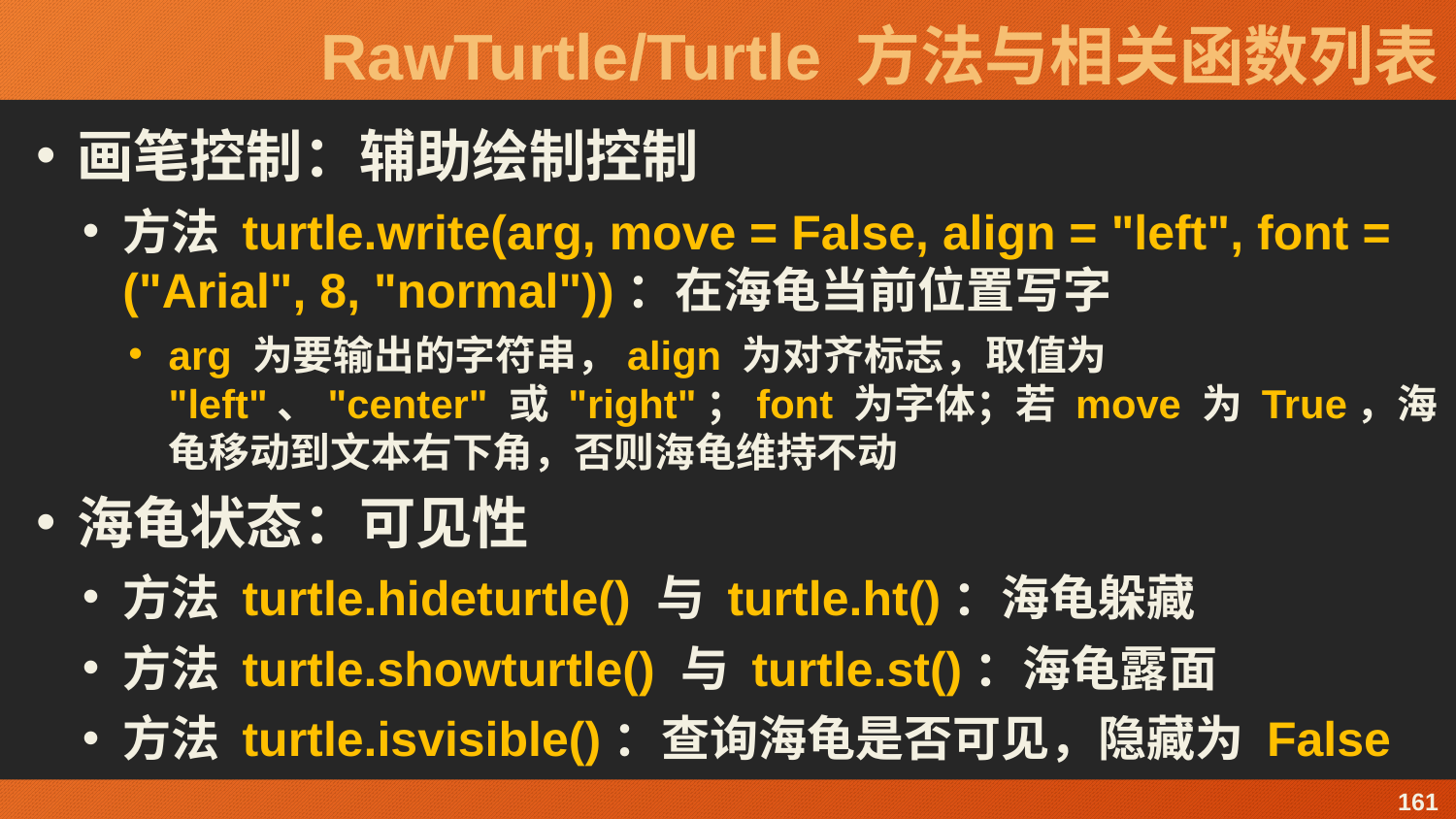

# RawTurtle/Turtle 方法与相关函数列表
画笔控制：辅助绘制控制
方法 turtle.write(arg, move = False, align = "left", font = ("Arial", 8, "normal"))：在海龟当前位置写字
arg 为要输出的字符串，align 为对齐标志，取值为 "left"、"center" 或 "right"；font 为字体；若 move 为 True，海龟移动到文本右下角，否则海龟维持不动
海龟状态：可见性
方法 turtle.hideturtle() 与 turtle.ht()：海龟躲藏
方法 turtle.showturtle() 与 turtle.st()：海龟露面
方法 turtle.isvisible()：查询海龟是否可见，隐藏为 False
161